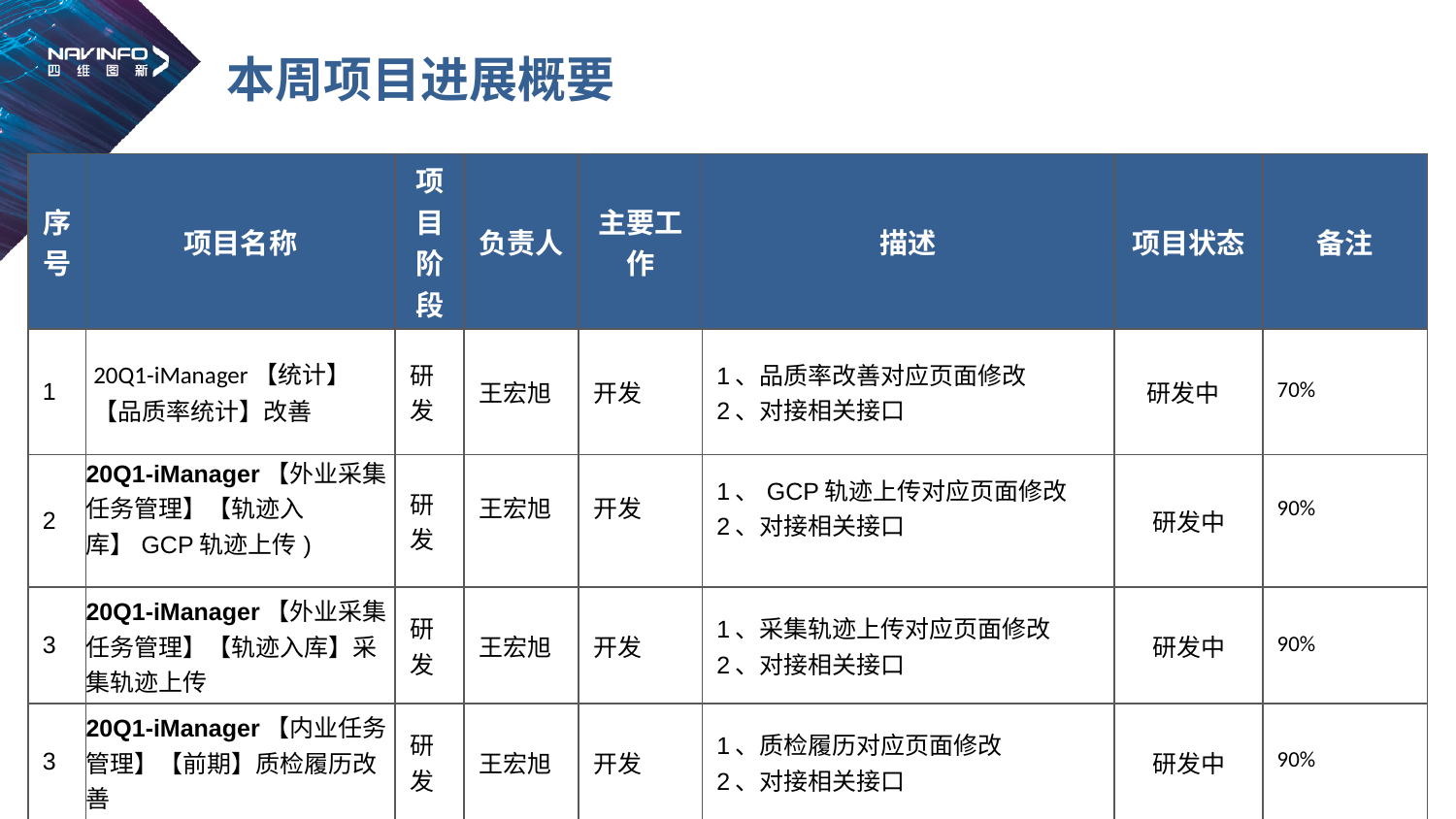

# 本周项目进展概要
| 序号 | 项目名称 | 项目阶段 | 负责人 | 主要工作 | 描述 | 项目状态 | 备注 |
| --- | --- | --- | --- | --- | --- | --- | --- |
| 1 | 20Q1-iManager【统计】【品质率统计】改善 | 研发 | 王宏旭 | 开发 | 1、品质率改善对应页面修改 2、对接相关接口 | 研发中 | 70% |
| 2 | 20Q1-iManager【外业采集任务管理】【轨迹入库】GCP轨迹上传) | 研发 | 王宏旭 | 开发 | 1、GCP轨迹上传对应页面修改 2、对接相关接口 | 研发中 | 90% |
| 3 | 20Q1-iManager【外业采集任务管理】【轨迹入库】采集轨迹上传 | 研发 | 王宏旭 | 开发 | 1、采集轨迹上传对应页面修改 2、对接相关接口 | 研发中 | 90% |
| 3 | 20Q1-iManager【内业任务管理】【前期】质检履历改善 | 研发 | 王宏旭 | 开发 | 1、质检履历对应页面修改 2、对接相关接口 | 研发中 | 90% |